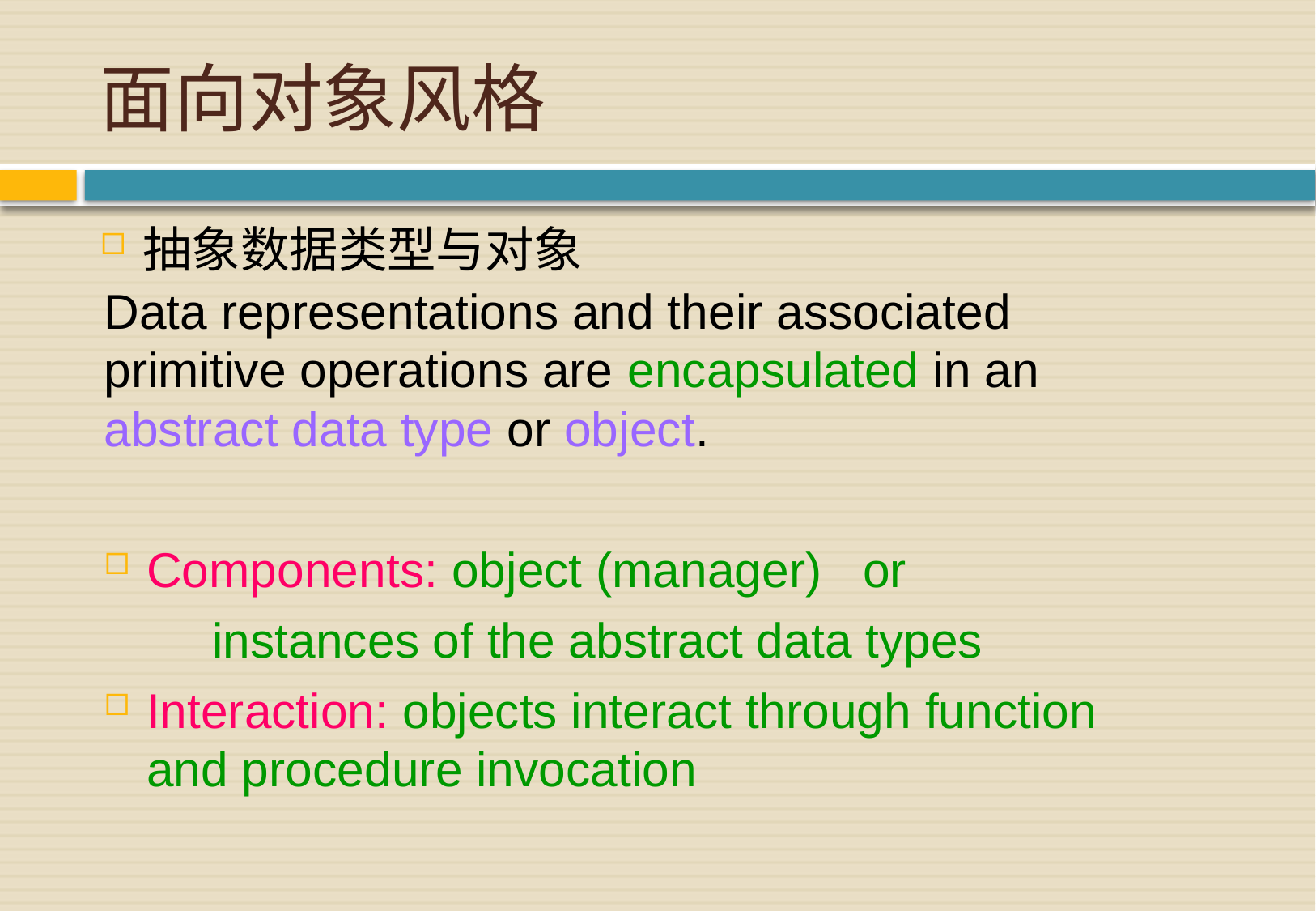

# 面向对象风格
抽象数据类型与对象
Data representations and their associated primitive operations are encapsulated in an abstract data type or object.

Components: object (manager)   or
        instances of the abstract data types
Interaction: objects interact through function and procedure invocation